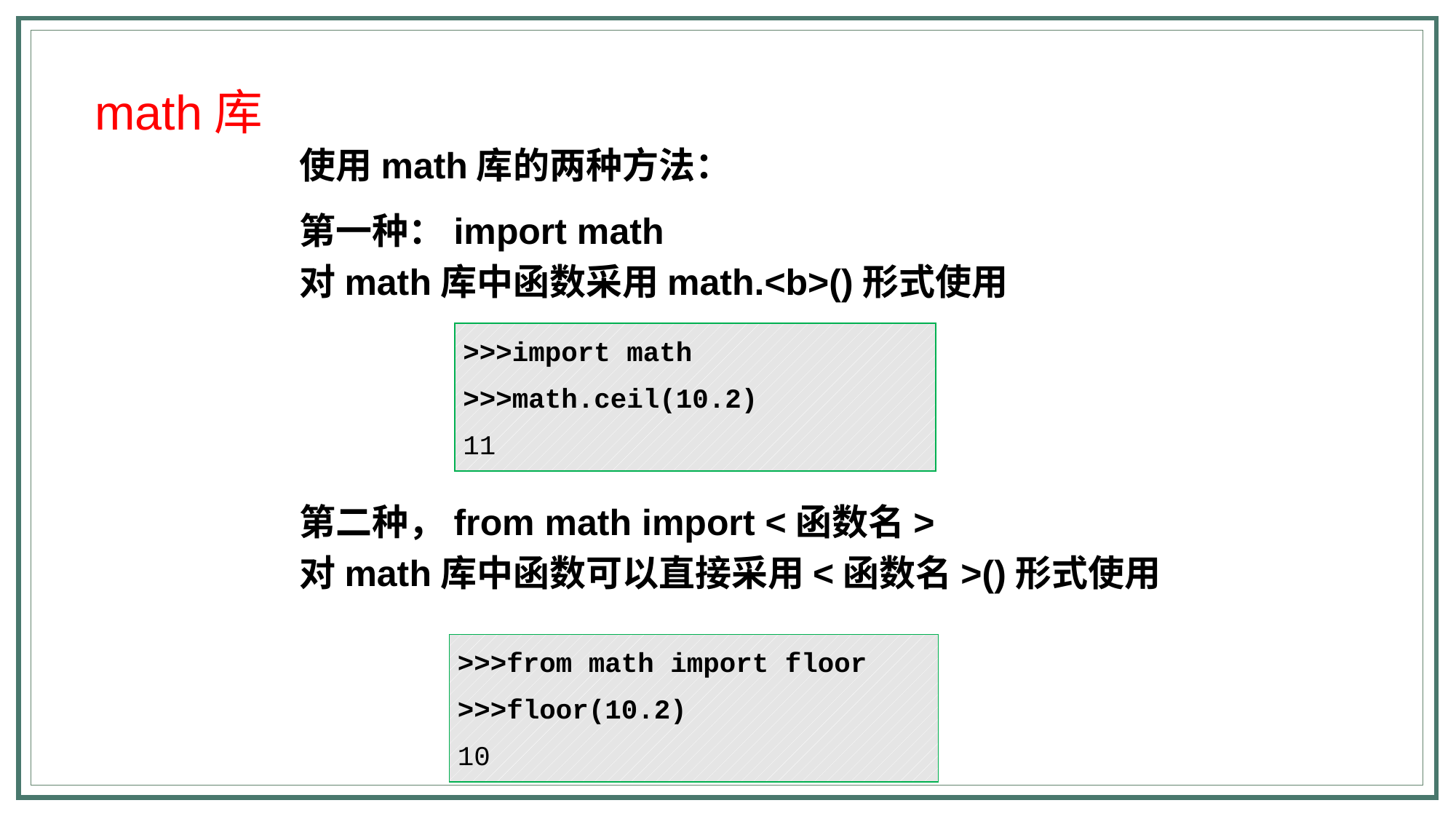

math库

使用math库的两种方法：
第一种：import math
对math库中函数采用math.<b>()形式使用

第二种，from math import <函数名>
对math库中函数可以直接采用<函数名>()形式使用

| >>>import math >>>math.ceil(10.2) 11 |
| --- |
| >>>from math import floor >>>floor(10.2) 10 |
| --- |